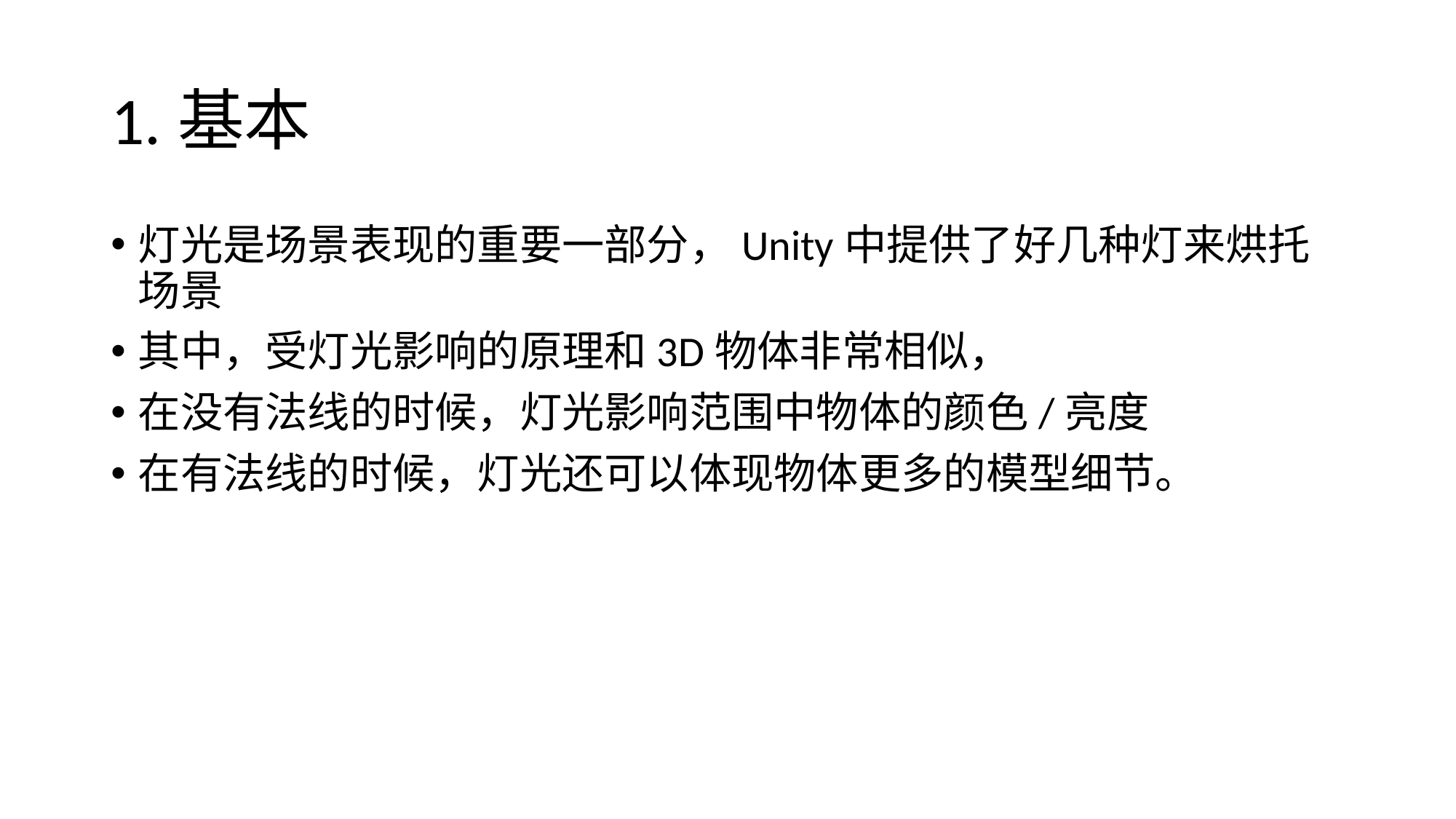

# 1.基本
灯光是场景表现的重要一部分，Unity中提供了好几种灯来烘托场景
其中，受灯光影响的原理和3D物体非常相似，
在没有法线的时候，灯光影响范围中物体的颜色/亮度
在有法线的时候，灯光还可以体现物体更多的模型细节。